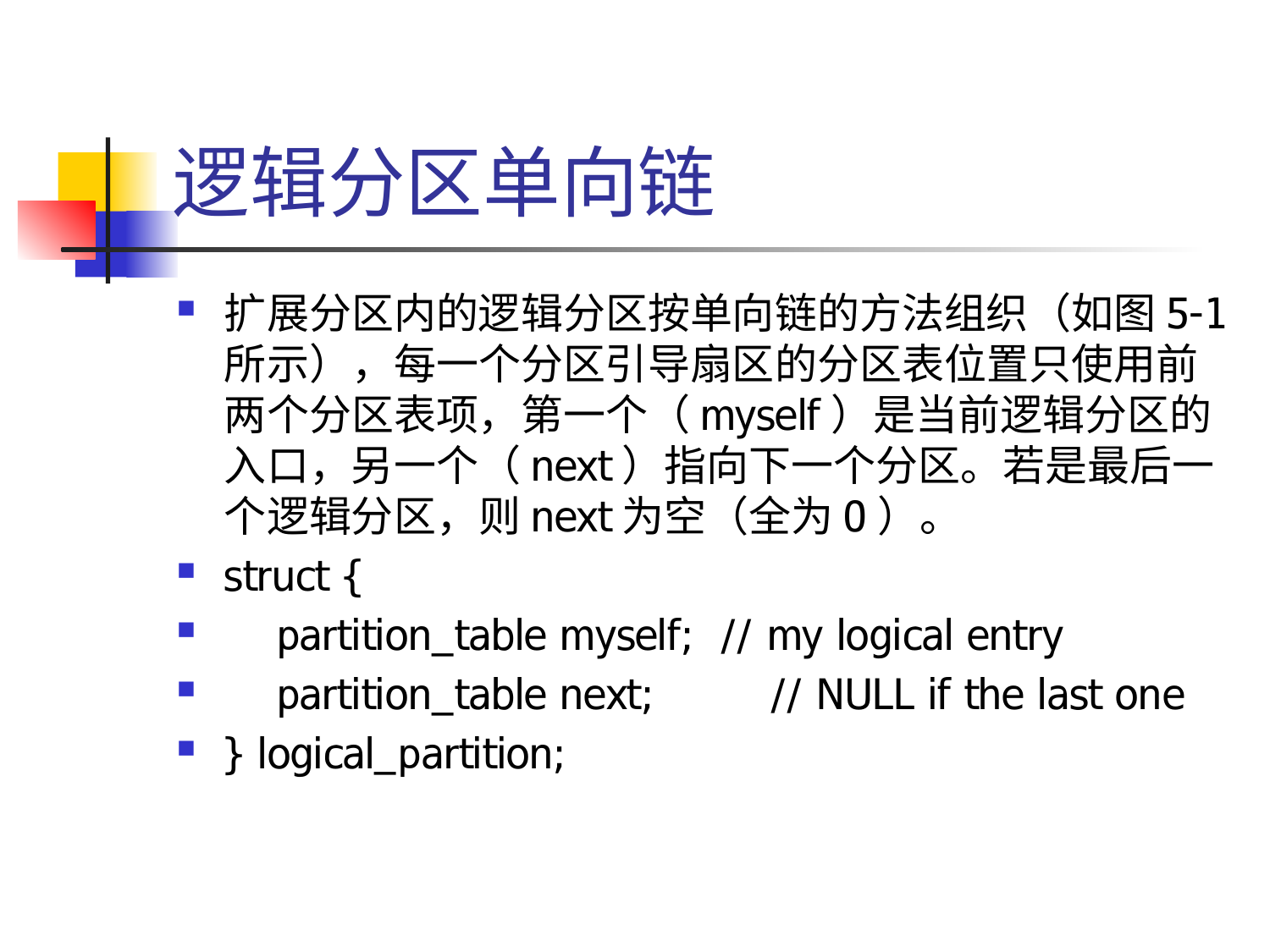

# 逻辑分区单向链
扩展分区内的逻辑分区按单向链的方法组织（如图5-1所示），每一个分区引导扇区的分区表位置只使用前两个分区表项，第一个（myself）是当前逻辑分区的入口，另一个（next）指向下一个分区。若是最后一个逻辑分区，则next为空（全为0）。
struct {
    partition_table myself;  // my logical entry
    partition_table next;	   // NULL if the last one
} logical_partition;